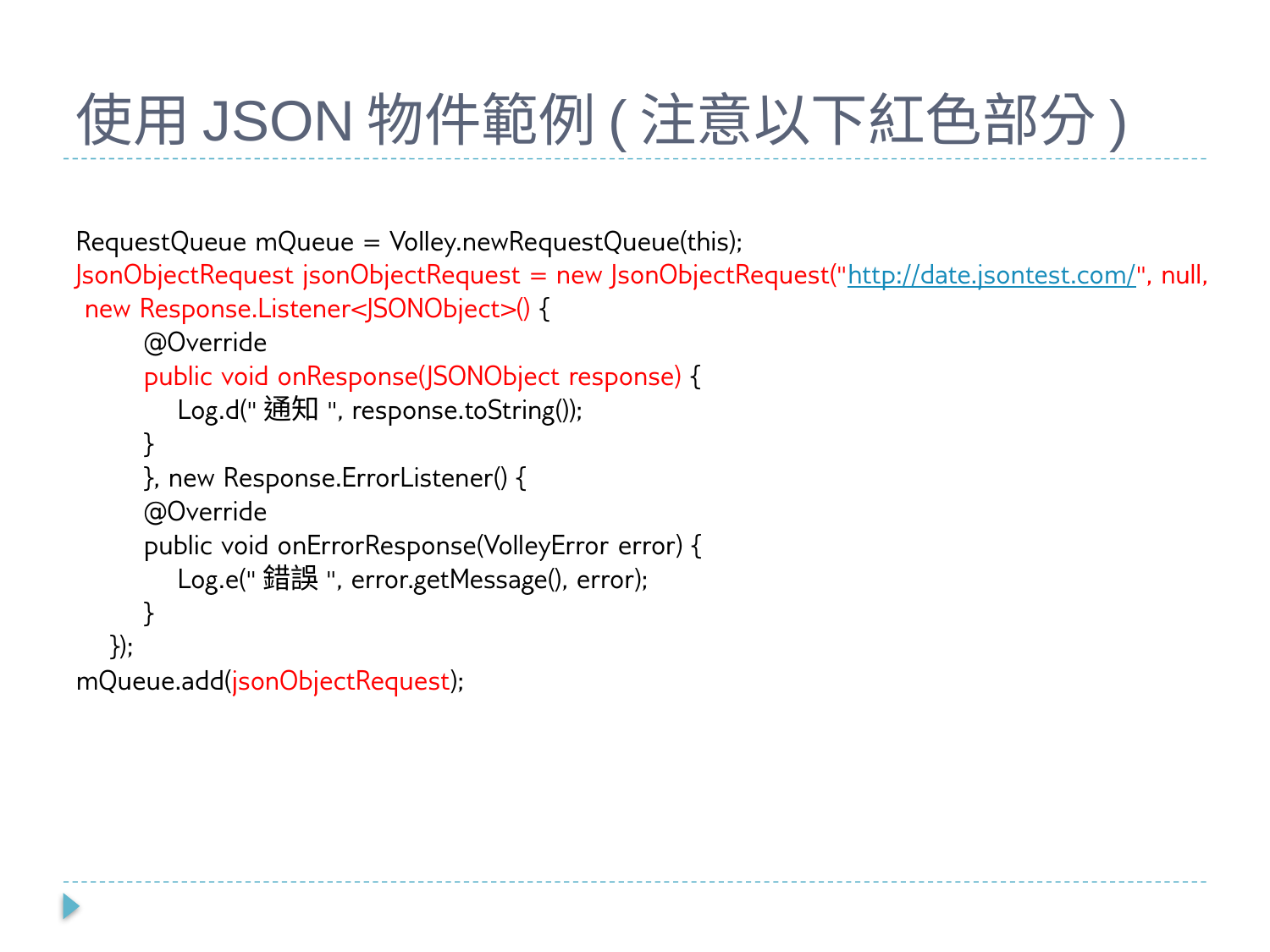

# 使用JSON物件範例(注意以下紅色部分)
RequestQueue mQueue = Volley.newRequestQueue(this);
JsonObjectRequest jsonObjectRequest = new JsonObjectRequest("http://date.jsontest.com/", null,  new Response.Listener<JSONObject>() {
        @Override
        public void onResponse(JSONObject response) {
            Log.d("通知", response.toString());
        }
        }, new Response.ErrorListener() {
        @Override
        public void onErrorResponse(VolleyError error) {
            Log.e("錯誤", error.getMessage(), error);
        }
    });
mQueue.add(jsonObjectRequest);